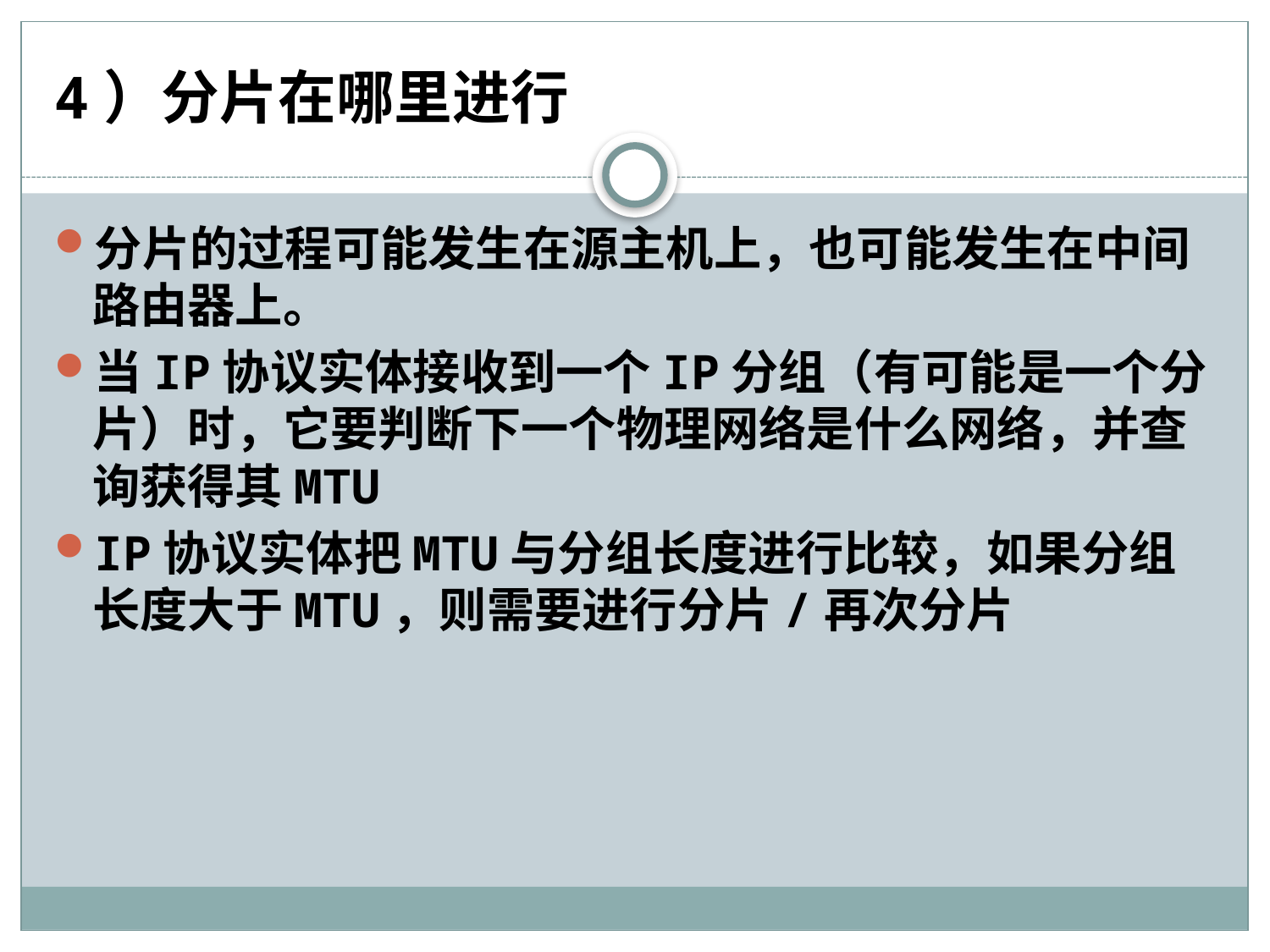

# 4）分片在哪里进行
分片的过程可能发生在源主机上，也可能发生在中间路由器上。
当IP协议实体接收到一个IP分组（有可能是一个分片）时，它要判断下一个物理网络是什么网络，并查询获得其MTU
IP协议实体把MTU与分组长度进行比较，如果分组长度大于MTU，则需要进行分片/再次分片